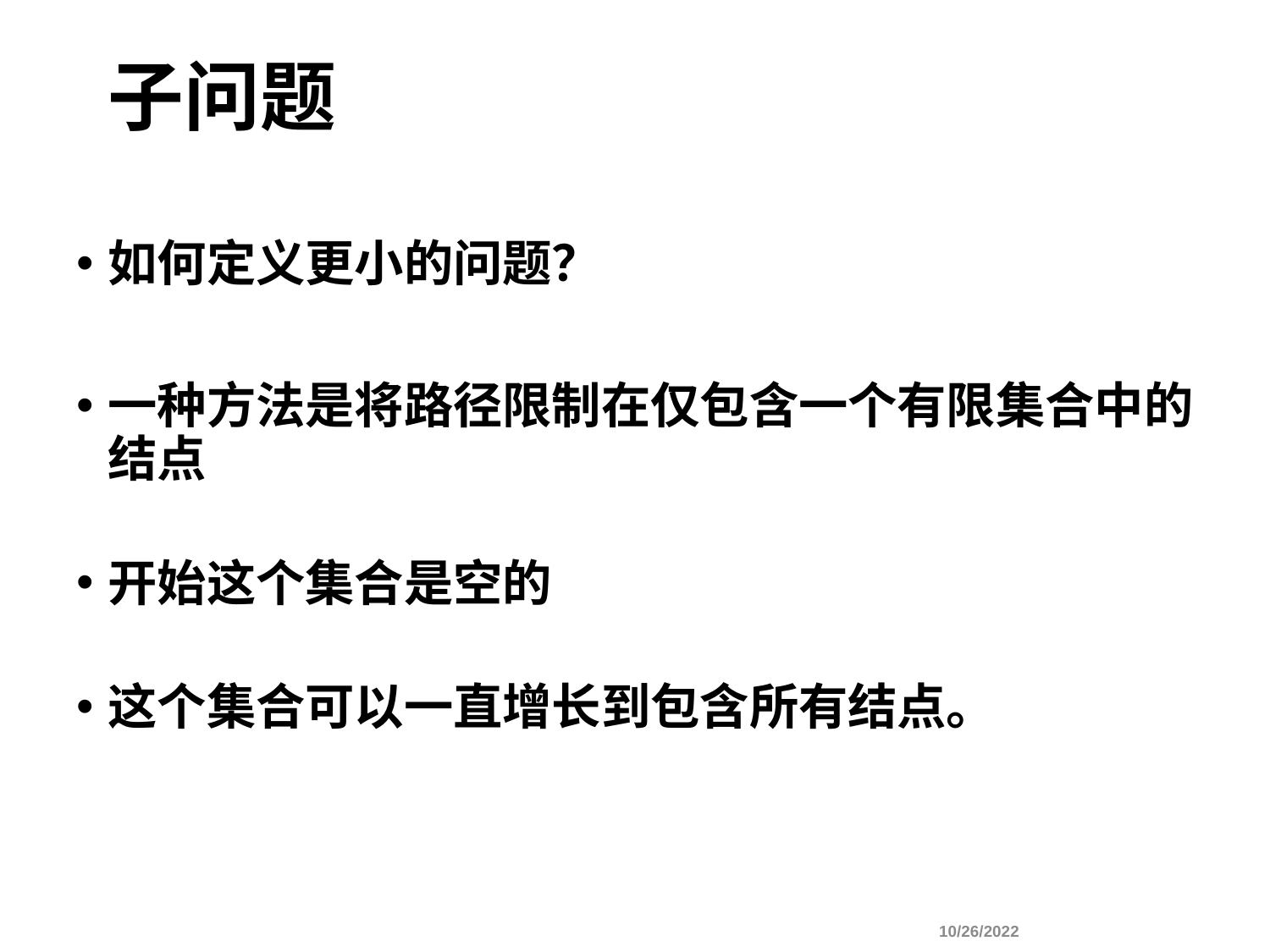

# 子问题
如何定义更小的问题？

一种方法是将路径限制在仅包含一个有限集合中的结点
开始这个集合是空的
这个集合可以一直增长到包含所有结点。
		 				            10/26/2022